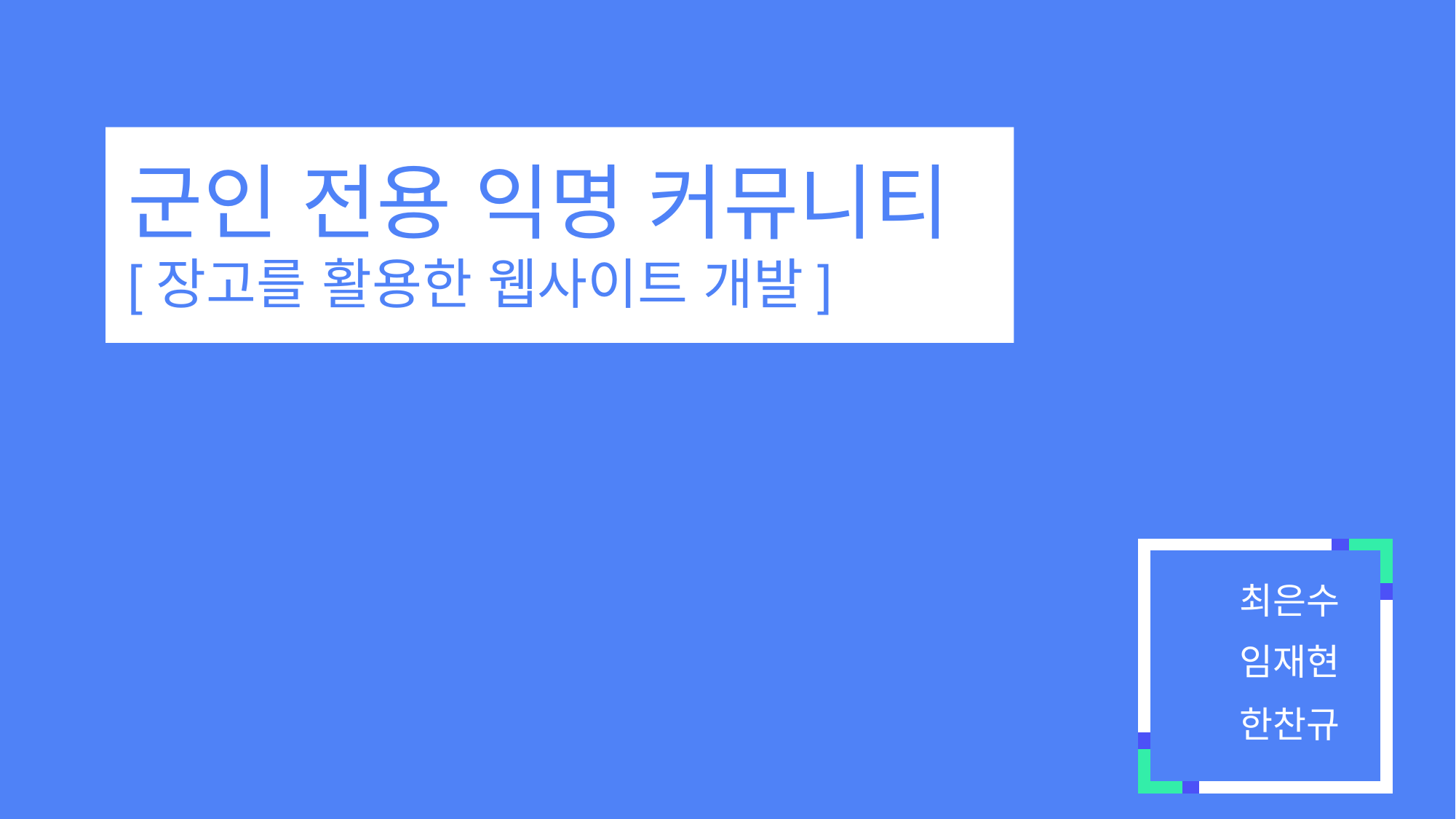

군인 전용 익명 커뮤니티
[장고를 활용한 웹사이트 개발]

최은수
임재현
한찬규